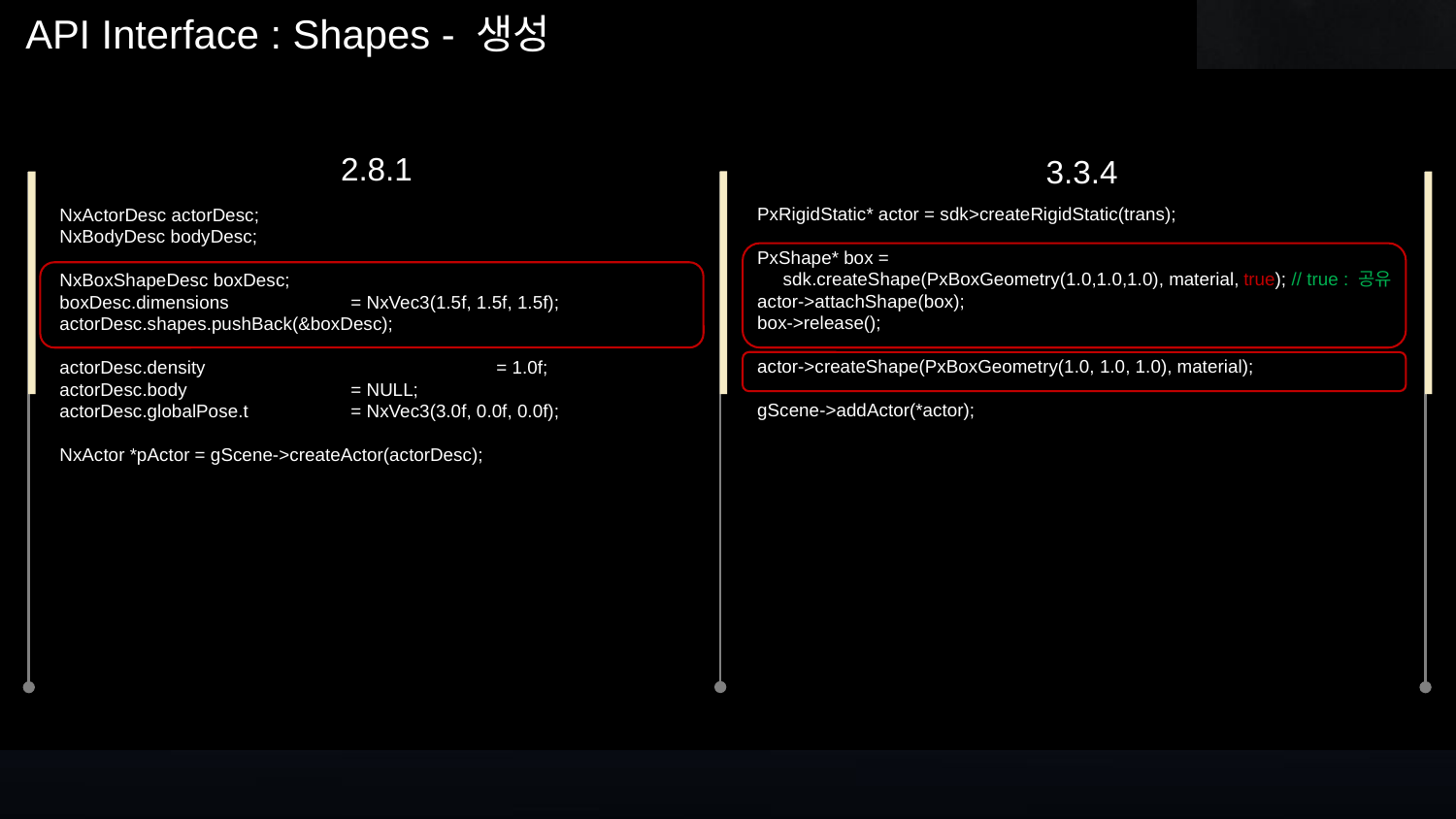

API Interface : Shapes - 생성
2.8.1
3.3.4

PxRigidStatic* actor = sdk>createRigidStatic(trans);

PxShape* box =
     sdk.createShape(PxBoxGeometry(1.0,1.0,1.0), material, true); // true : 공유
actor->attachShape(box);
box->release();

actor->createShape(PxBoxGeometry(1.0, 1.0, 1.0), material);

gScene->addActor(*actor);
NxActorDesc actorDesc;
NxBodyDesc bodyDesc;

NxBoxShapeDesc boxDesc;
boxDesc.dimensions	= NxVec3(1.5f, 1.5f, 1.5f);
actorDesc.shapes.pushBack(&boxDesc);

actorDesc.density		= 1.0f;
actorDesc.body		= NULL;
actorDesc.globalPose.t	= NxVec3(3.0f, 0.0f, 0.0f);

NxActor *pActor = gScene->createActor(actorDesc);